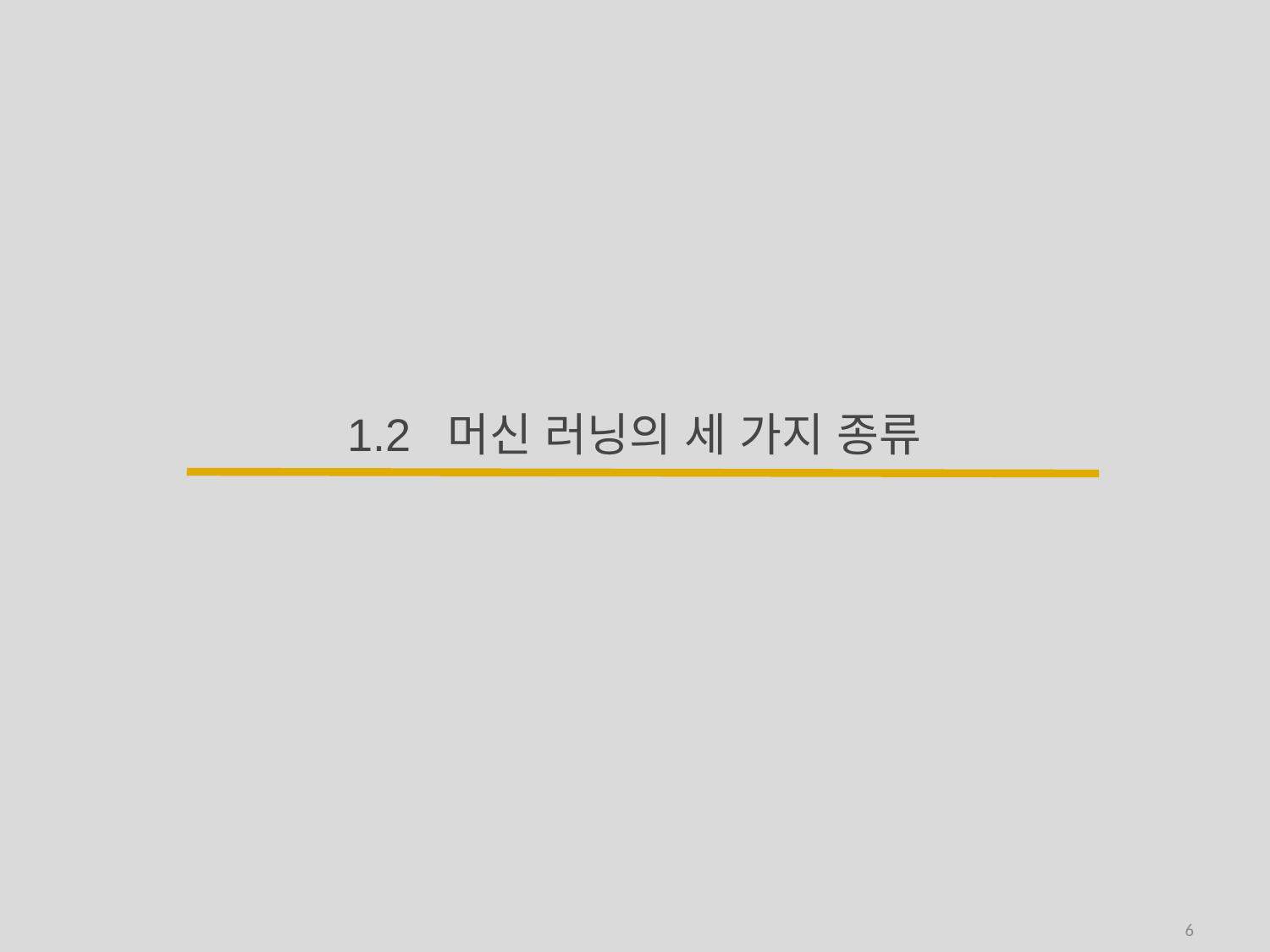

# 1.2  머신 러닝의 세 가지 종류
6